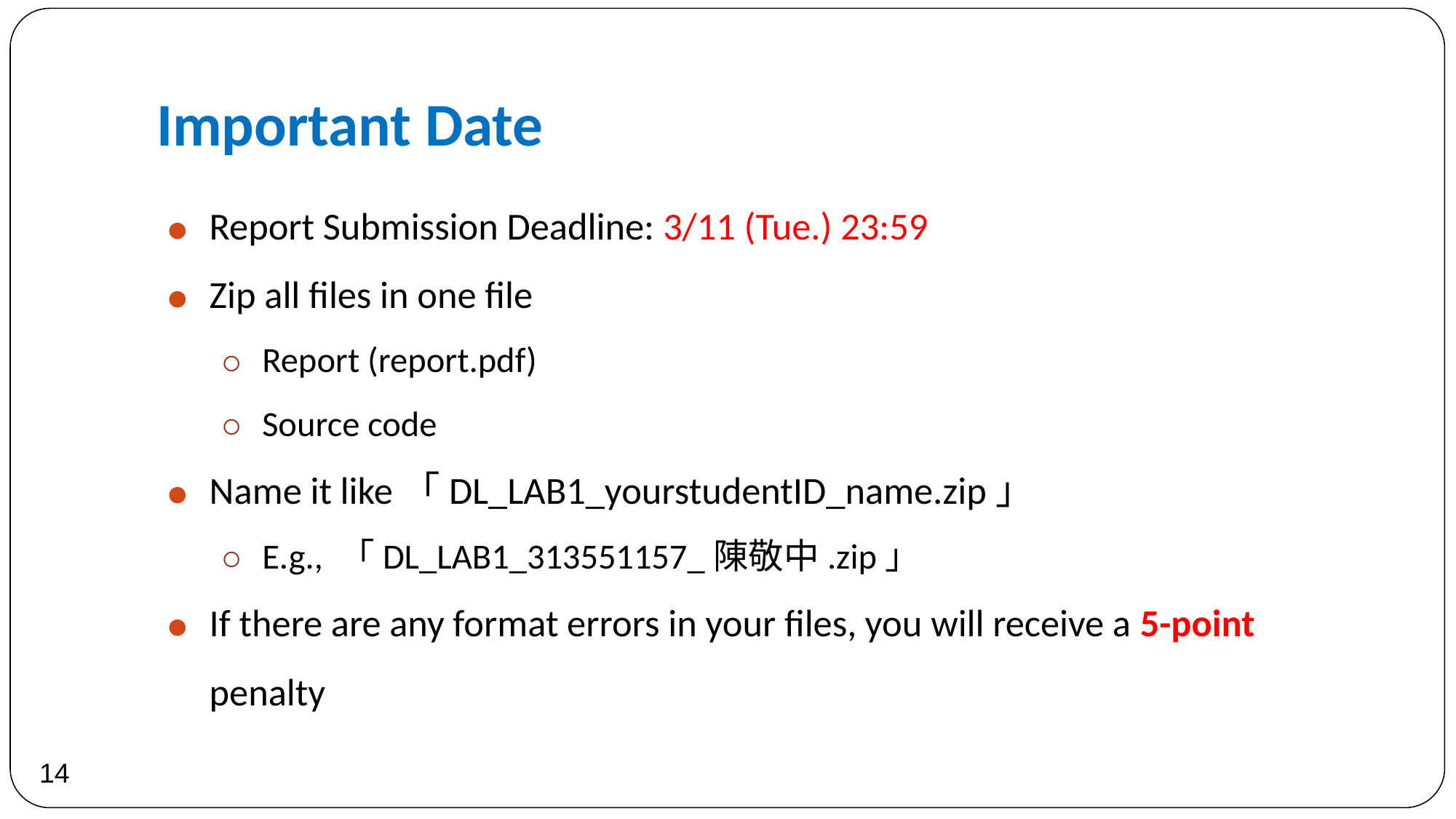

# Important Date
Report Submission Deadline: 3/11 (Tue.) 23:59
Zip all files in one file
Report (report.pdf)
Source code
Name it like「DL_LAB1_yourstudentID_name.zip」
E.g., 「DL_LAB1_313551157_陳敬中.zip」
If there are any format errors in your files, you will receive a 5-point penalty